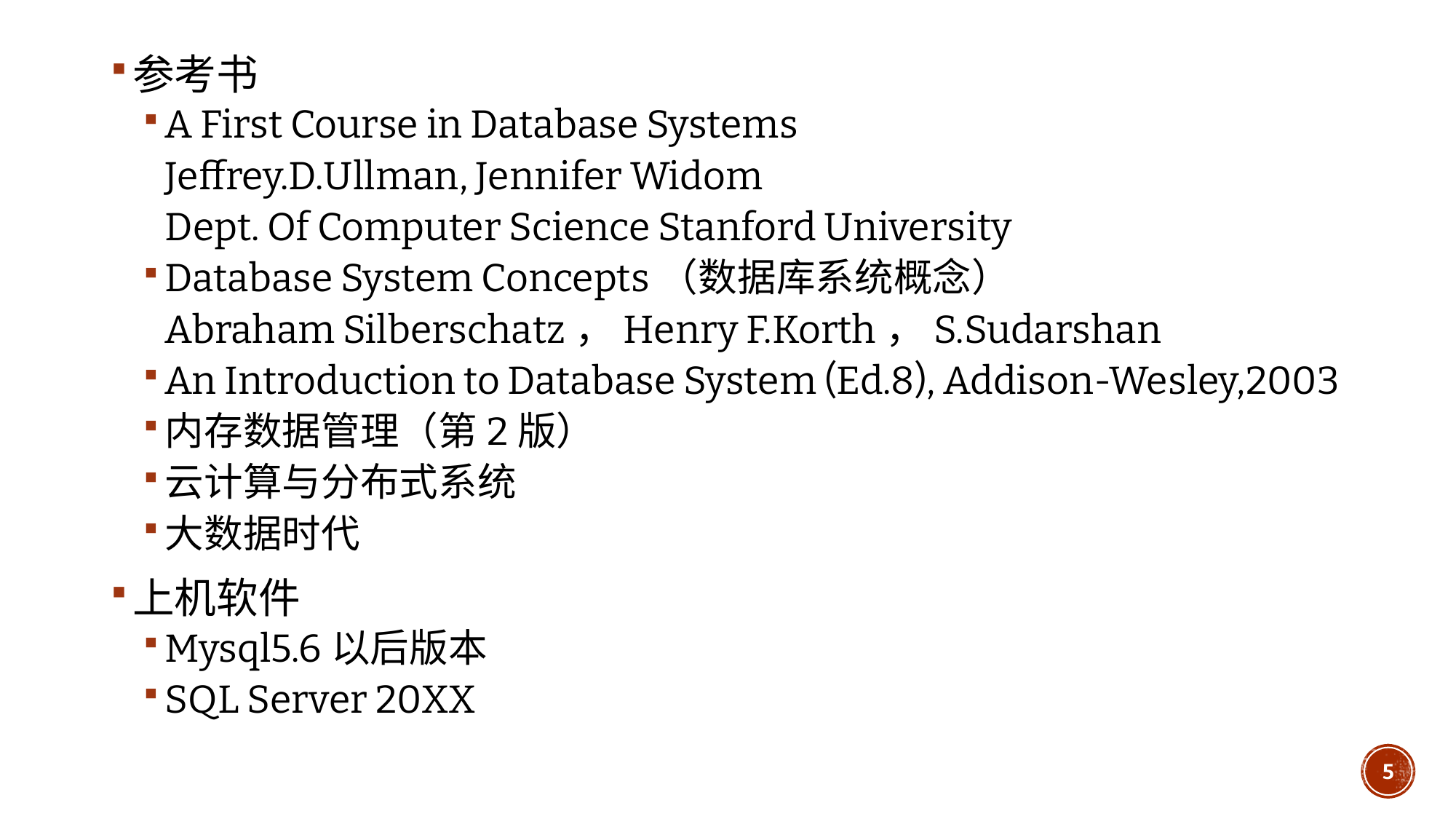

参考书
A First Course in Database Systems
	Jeffrey.D.Ullman, Jennifer Widom
	Dept. Of Computer Science Stanford University
Database System Concepts（数据库系统概念）
	Abraham Silberschatz，Henry F.Korth，S.Sudarshan
An Introduction to Database System (Ed.8), Addison-Wesley,2003
内存数据管理（第2版）
云计算与分布式系统
大数据时代
上机软件
Mysql5.6以后版本
SQL Server 20XX
5